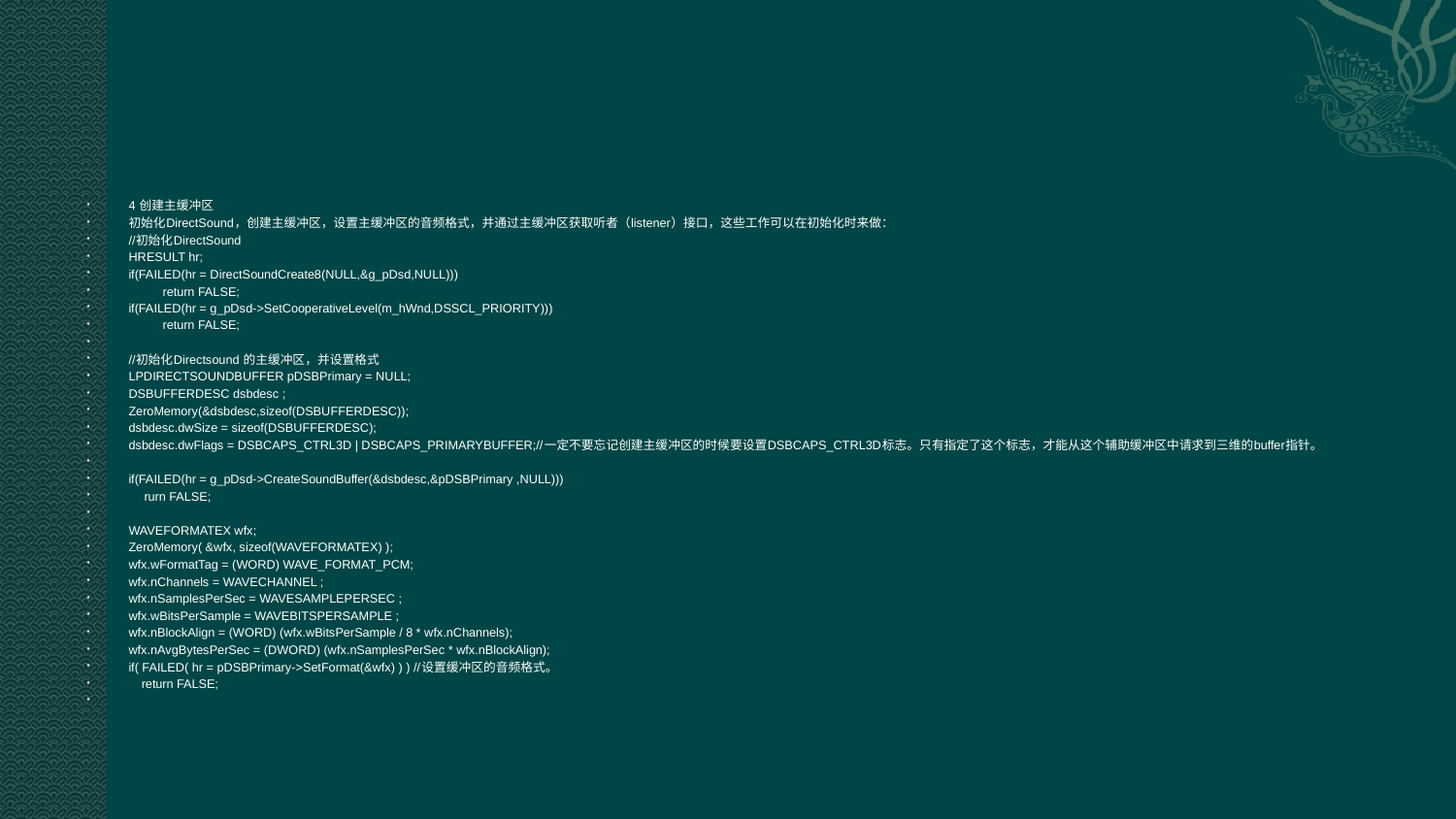

#
4 创建主缓冲区
初始化DirectSound，创建主缓冲区，设置主缓冲区的音频格式，并通过主缓冲区获取听者（listener）接口，这些工作可以在初始化时来做：
//初始化DirectSound
HRESULT hr;
if(FAILED(hr = DirectSoundCreate8(NULL,&g_pDsd,NULL)))
　        return FALSE;
if(FAILED(hr = g_pDsd->SetCooperativeLevel(m_hWnd,DSSCL_PRIORITY)))
　        return FALSE;

//初始化Directsound 的主缓冲区，并设置格式
LPDIRECTSOUNDBUFFER pDSBPrimary = NULL;
DSBUFFERDESC dsbdesc ;
ZeroMemory(&dsbdesc,sizeof(DSBUFFERDESC));
dsbdesc.dwSize = sizeof(DSBUFFERDESC);
dsbdesc.dwFlags = DSBCAPS_CTRL3D | DSBCAPS_PRIMARYBUFFER;//一定不要忘记创建主缓冲区的时候要设置DSBCAPS_CTRL3D标志。只有指定了这个标志，才能从这个辅助缓冲区中请求到三维的buffer指针。

if(FAILED(hr = g_pDsd->CreateSoundBuffer(&dsbdesc,&pDSBPrimary ,NULL)))
　 rurn FALSE;

WAVEFORMATEX wfx;
ZeroMemory( &wfx, sizeof(WAVEFORMATEX) );
wfx.wFormatTag = (WORD) WAVE_FORMAT_PCM;
wfx.nChannels = WAVECHANNEL ;
wfx.nSamplesPerSec = WAVESAMPLEPERSEC ;
wfx.wBitsPerSample = WAVEBITSPERSAMPLE ;
wfx.nBlockAlign = (WORD) (wfx.wBitsPerSample / 8 * wfx.nChannels);
wfx.nAvgBytesPerSec = (DWORD) (wfx.nSamplesPerSec * wfx.nBlockAlign);
if( FAILED( hr = pDSBPrimary->SetFormat(&wfx) ) ) //设置缓冲区的音频格式。
　return FALSE;